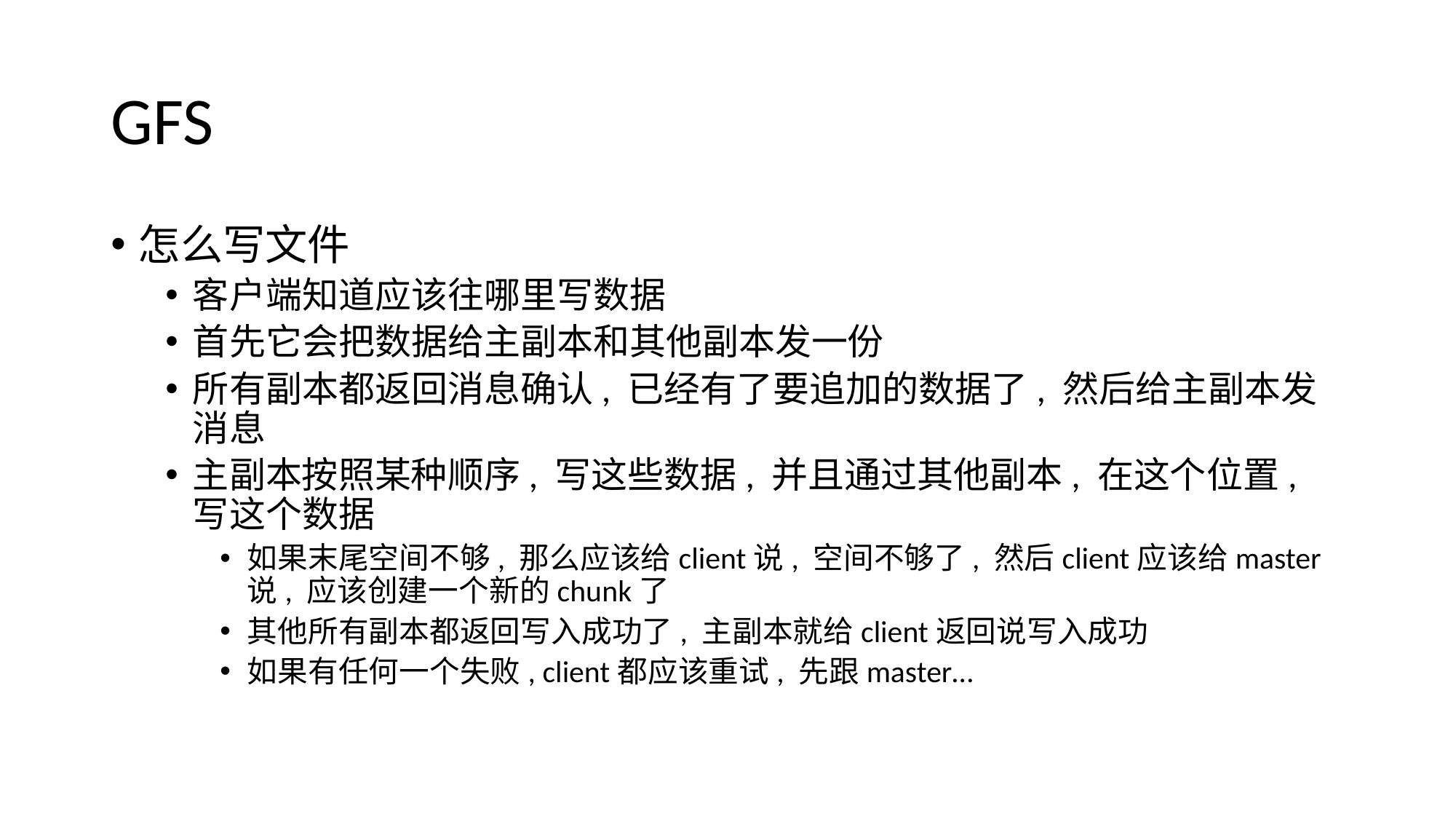

# GFS
怎么写文件
客户端知道应该往哪里写数据
首先它会把数据给主副本和其他副本发一份
所有副本都返回消息确认, 已经有了要追加的数据了, 然后给主副本发消息
主副本按照某种顺序, 写这些数据, 并且通过其他副本, 在这个位置, 写这个数据
如果末尾空间不够, 那么应该给client说, 空间不够了, 然后client应该给master说, 应该创建一个新的chunk了
其他所有副本都返回写入成功了, 主副本就给client返回说写入成功
如果有任何一个失败, client都应该重试, 先跟master…